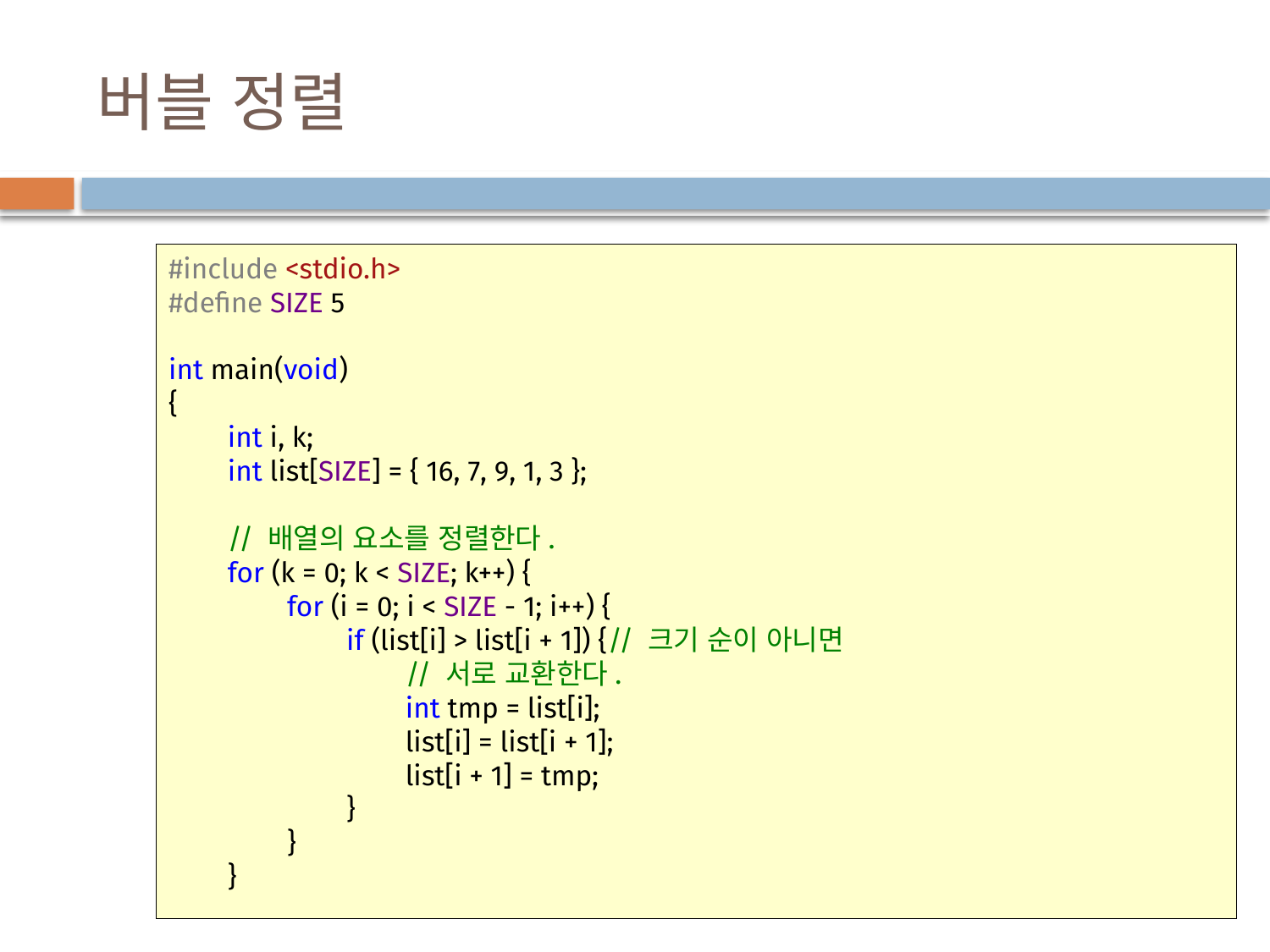

# 버블 정렬
#include <stdio.h>
#define SIZE 5

int main(void)
{
        int i, k;
        int list[SIZE] = { 16, 7, 9, 1, 3 };

        // 배열의 요소를 정렬한다.
        for (k = 0; k < SIZE; k++) {
                for (i = 0; i < SIZE - 1; i++) {
                        if (list[i] > list[i + 1]) {// 크기 순이 아니면
                                // 서로 교환한다.
                                int tmp = list[i];
                                list[i] = list[i + 1];
                                list[i + 1] = tmp;
                        }
                }
        }